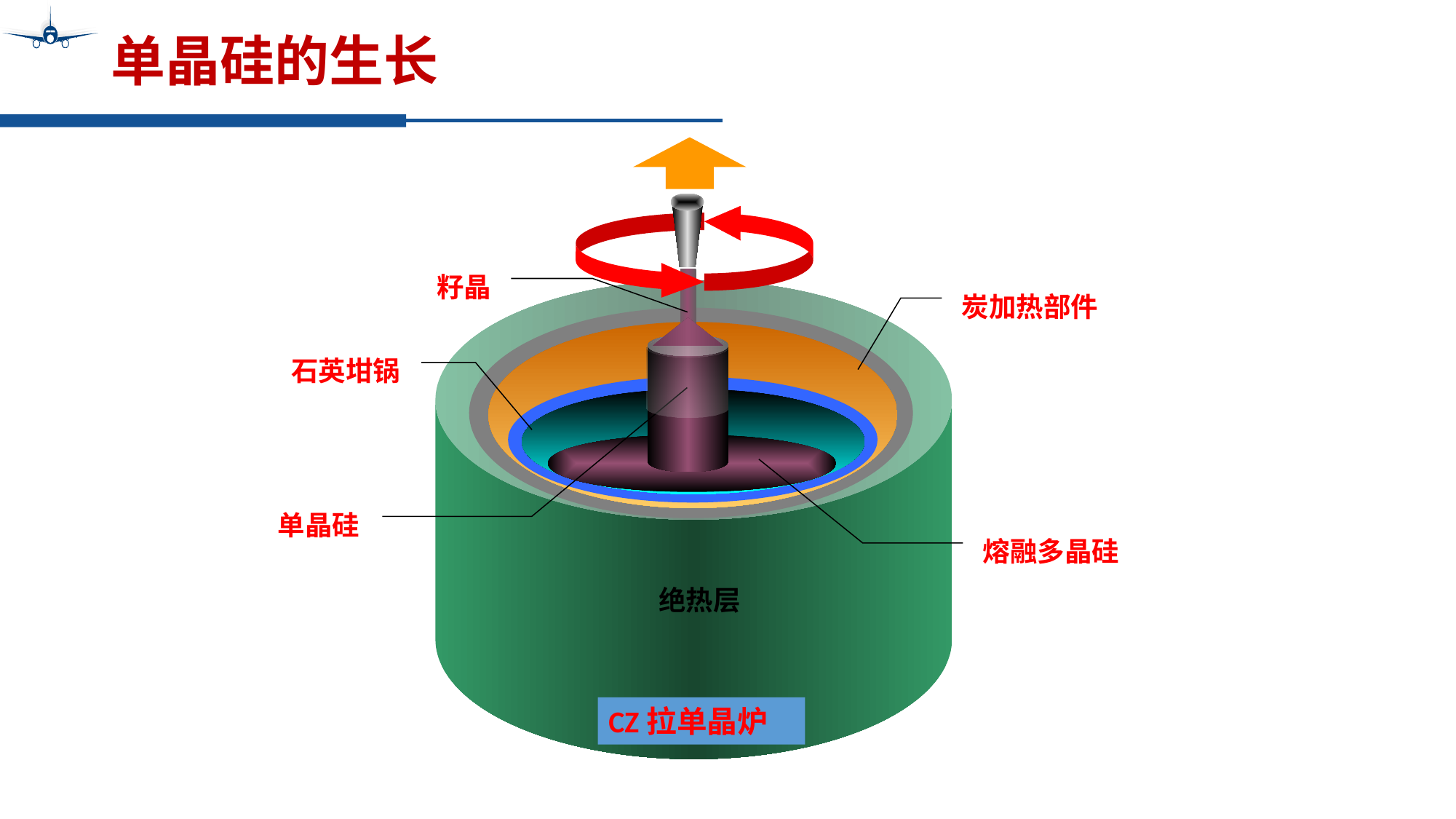

# 单晶硅的生长

籽晶

炭加热部件

石英坩锅

单晶硅
熔融多晶硅
绝热层

CZ拉单晶炉